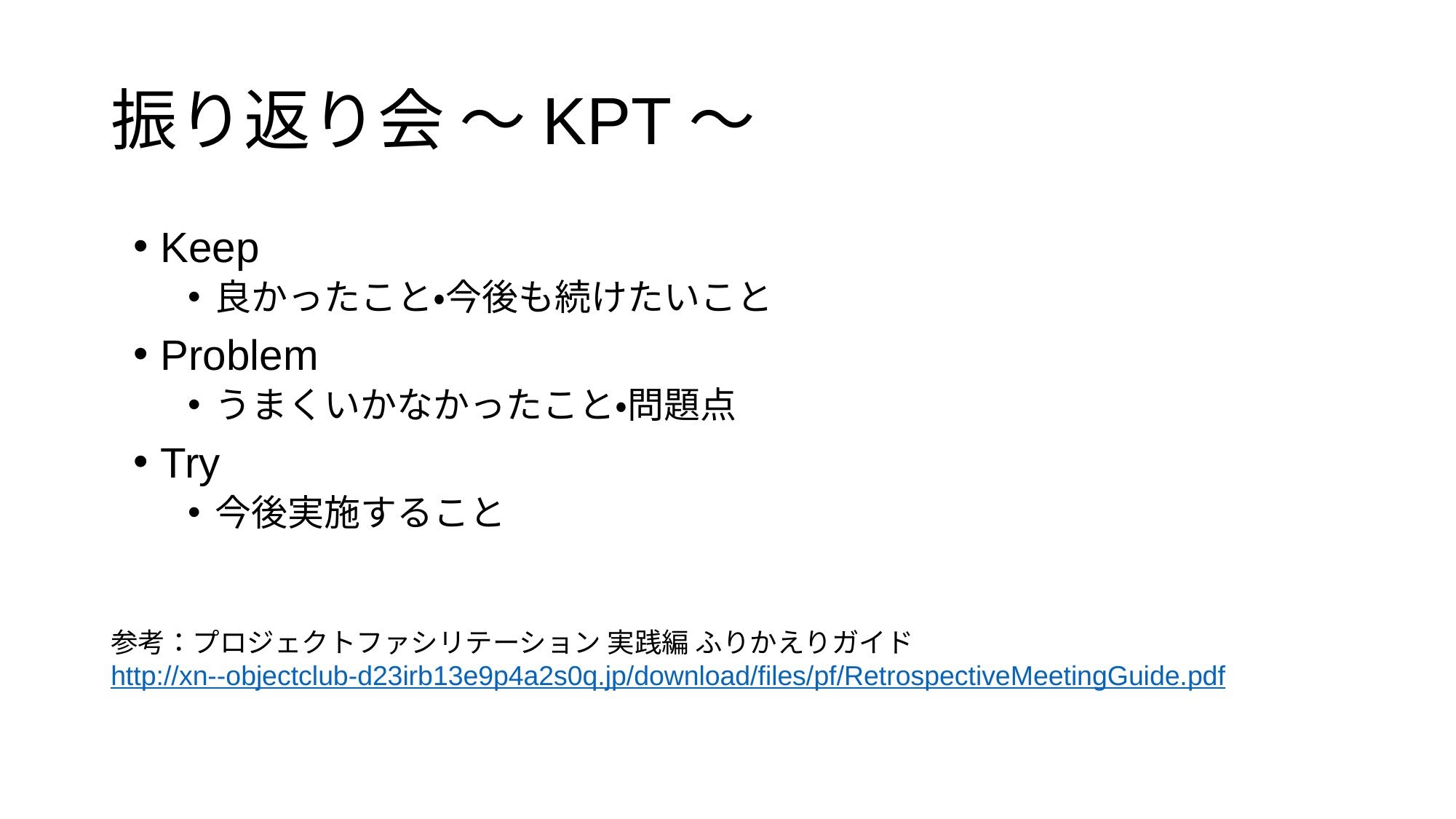

# 振り返り会 ～KPT～
Keep
良かったこと・今後も続けたいこと
Problem
うまくいかなかったこと・問題点
Try
今後実施すること
参考：プロジェクトファシリテーション 実践編 ふりかえりガイド
http://xn--objectclub-d23irb13e9p4a2s0q.jp/download/files/pf/RetrospectiveMeetingGuide.pdf